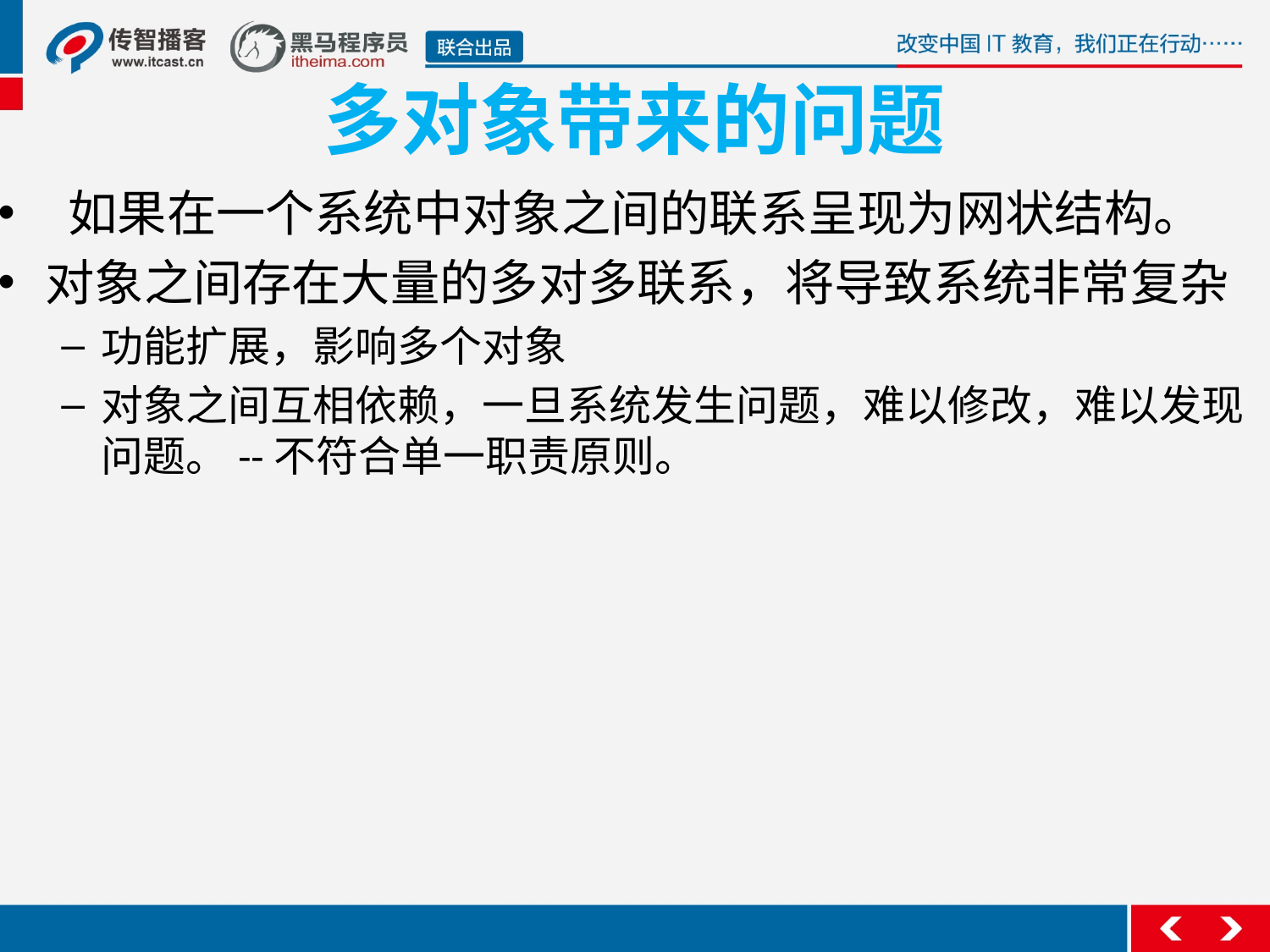

# 多对象带来的问题
 如果在一个系统中对象之间的联系呈现为网状结构。
对象之间存在大量的多对多联系，将导致系统非常复杂
功能扩展，影响多个对象
对象之间互相依赖，一旦系统发生问题，难以修改，难以发现问题。--不符合单一职责原则。